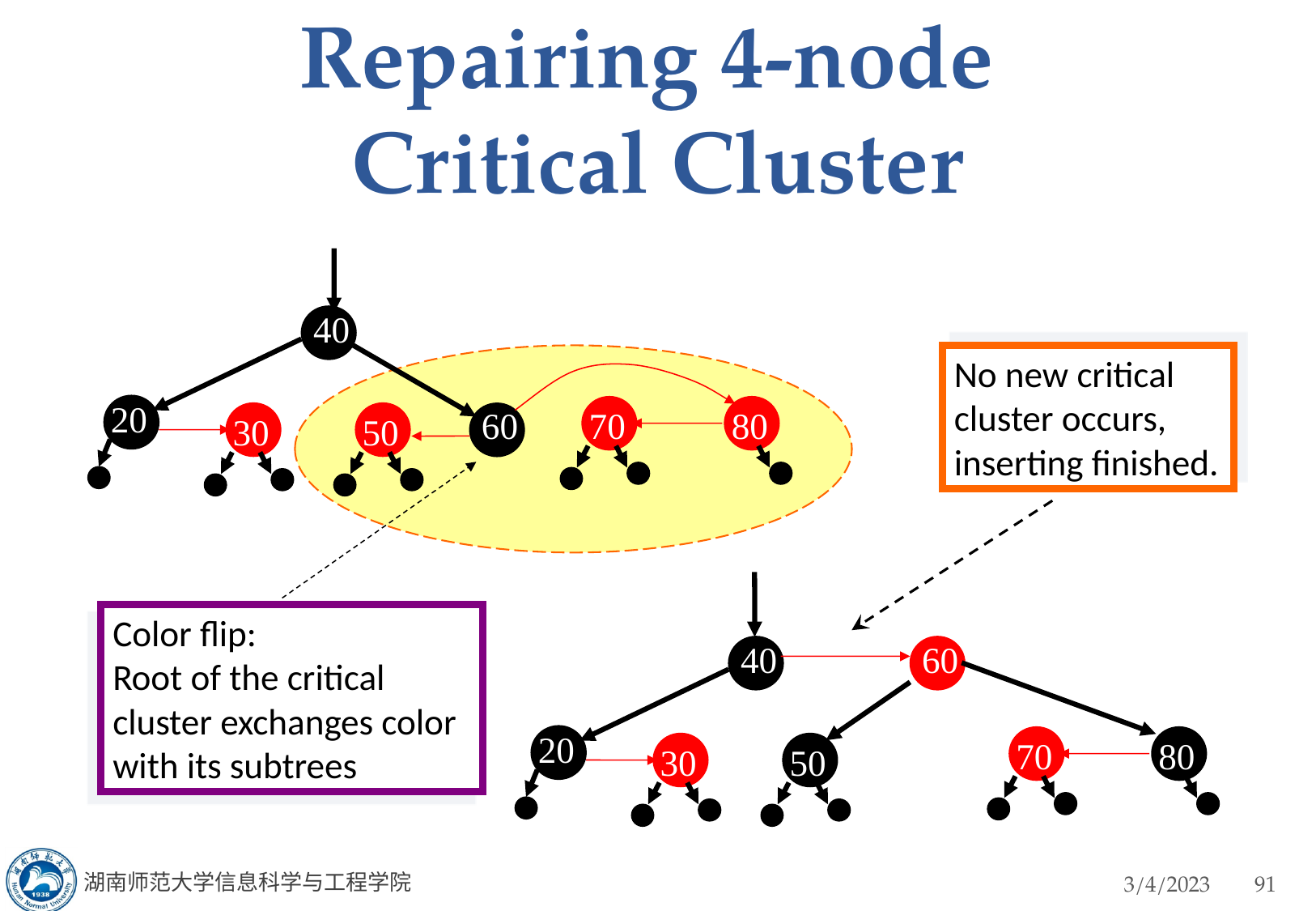

# Repairing 4-node Critical Cluster

40

No new critical cluster occurs, inserting finished.

20

70

80

60

30

50

Color flip:
Root of the critical cluster exchanges color with its subtrees
40

60

20

70

80
30

50

湖南师范大学信息科学与工程学院
3/4/2023
91